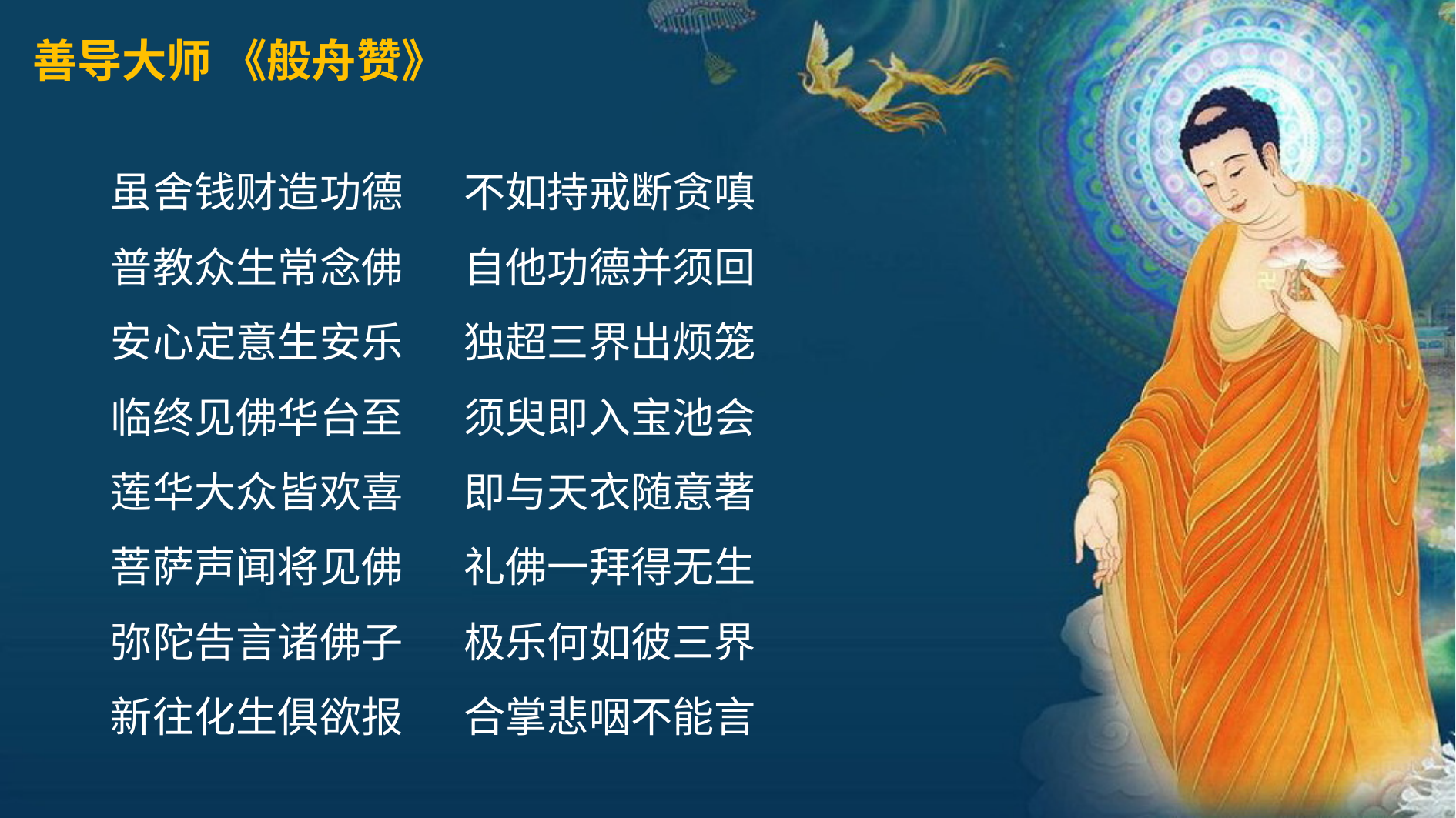

善导大师 《般舟赞》
虽舍钱财造功德　  不如持戒断贪嗔
普教众生常念佛　  自他功德并须回
安心定意生安乐　  独超三界出烦笼
临终见佛华台至  　须臾即入宝池会
莲华大众皆欢喜　  即与天衣随意著
菩萨声闻将见佛　  礼佛一拜得无生
弥陀告言诸佛子　  极乐何如彼三界
新往化生俱欲报　  合掌悲咽不能言